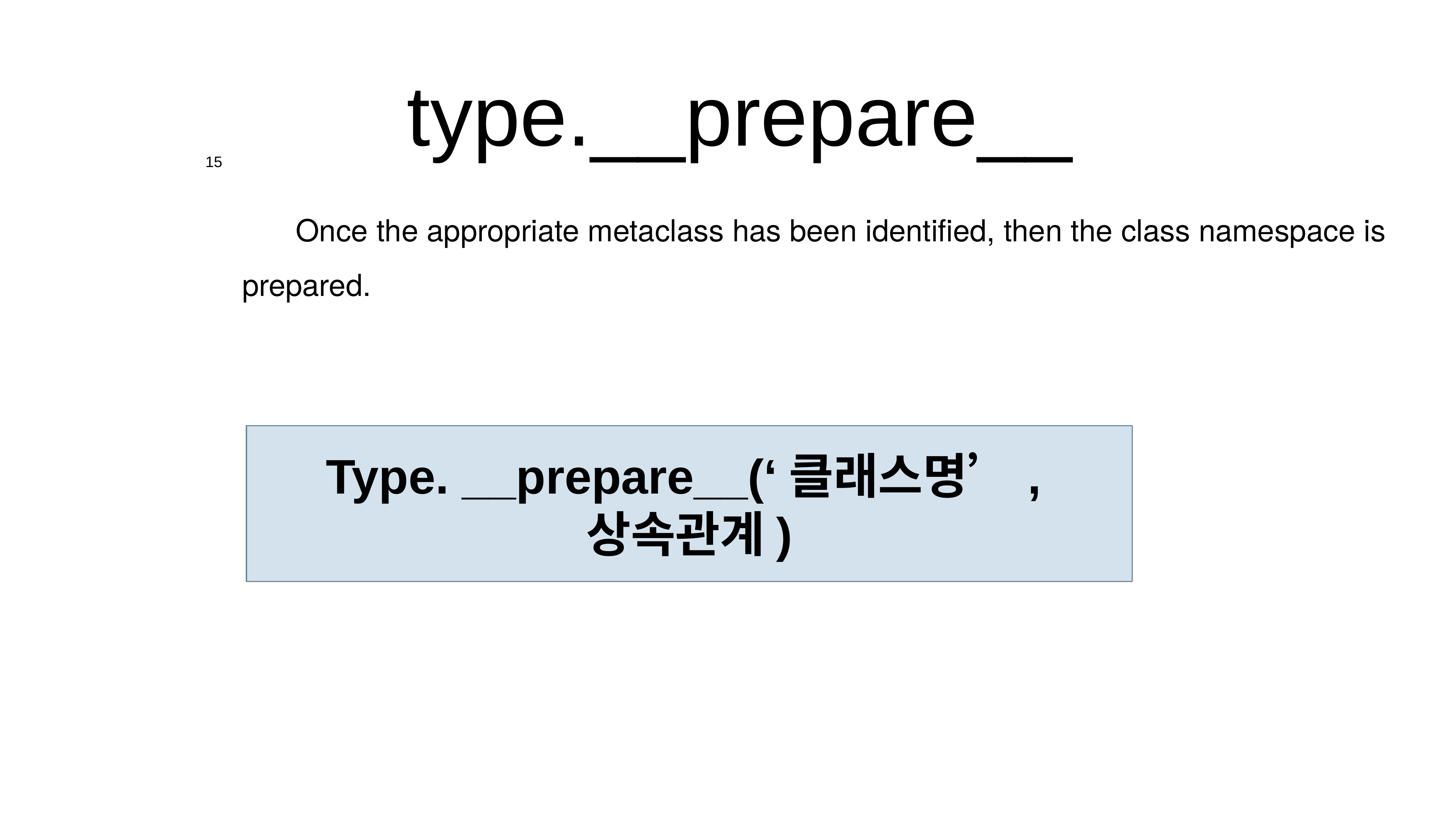

# type.__prepare__
15
Once the appropriate metaclass has been identified, then the class namespace is prepared.

Type. __prepare__(‘클래스명’,상속관계)